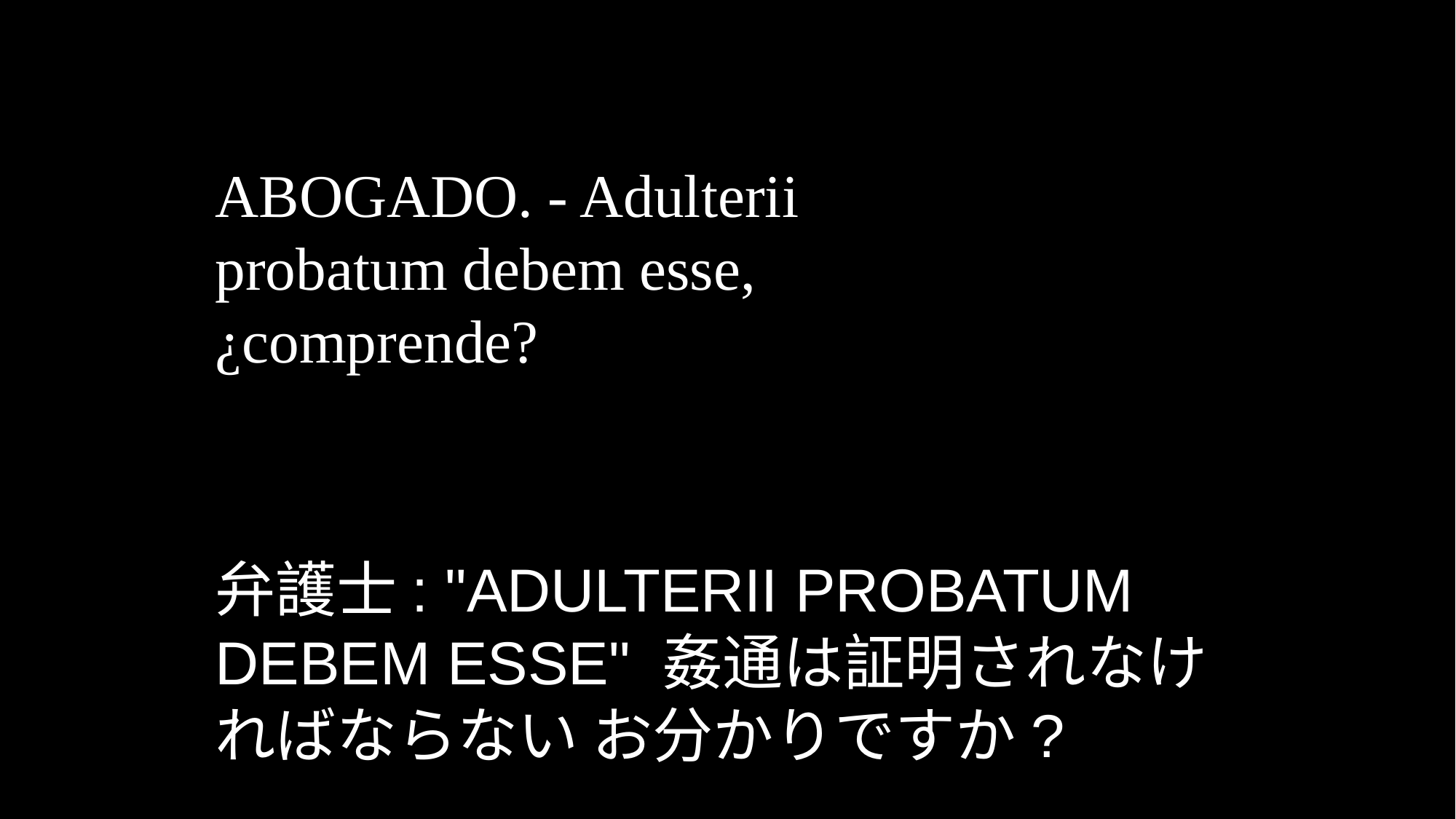

ABOGADO. - Adulterii probatum debem esse, ¿comprende?

弁護士: "ADULTERII PROBATUM DEBEM ESSE" 姦通は証明されなければならない お分かりですか?